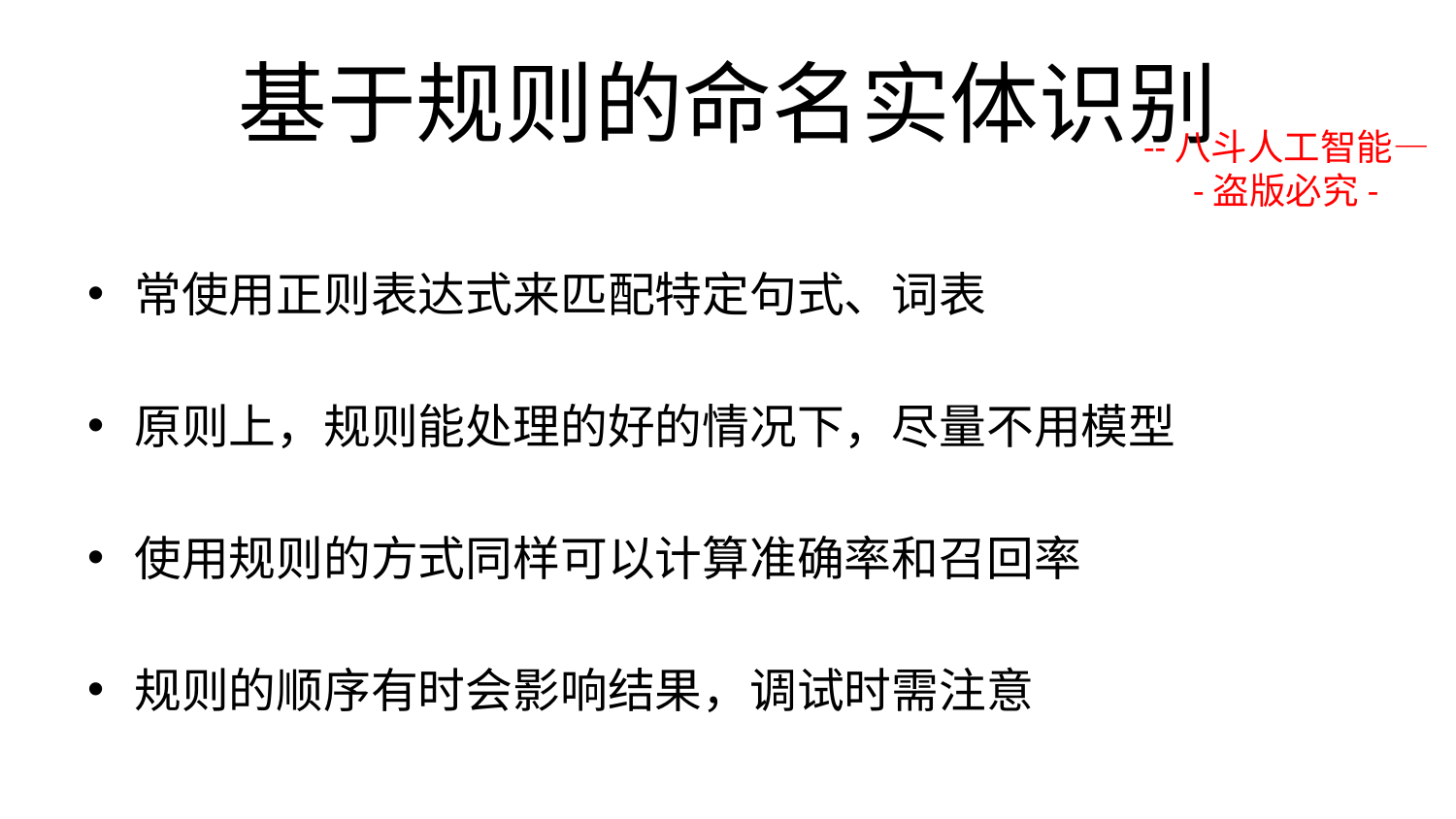

# 基于规则的命名实体识别
--八斗人工智能—
      -盗版必究-

常使用正则表达式来匹配特定句式、词表

原则上，规则能处理的好的情况下，尽量不用模型

使用规则的方式同样可以计算准确率和召回率

规则的顺序有时会影响结果，调试时需注意